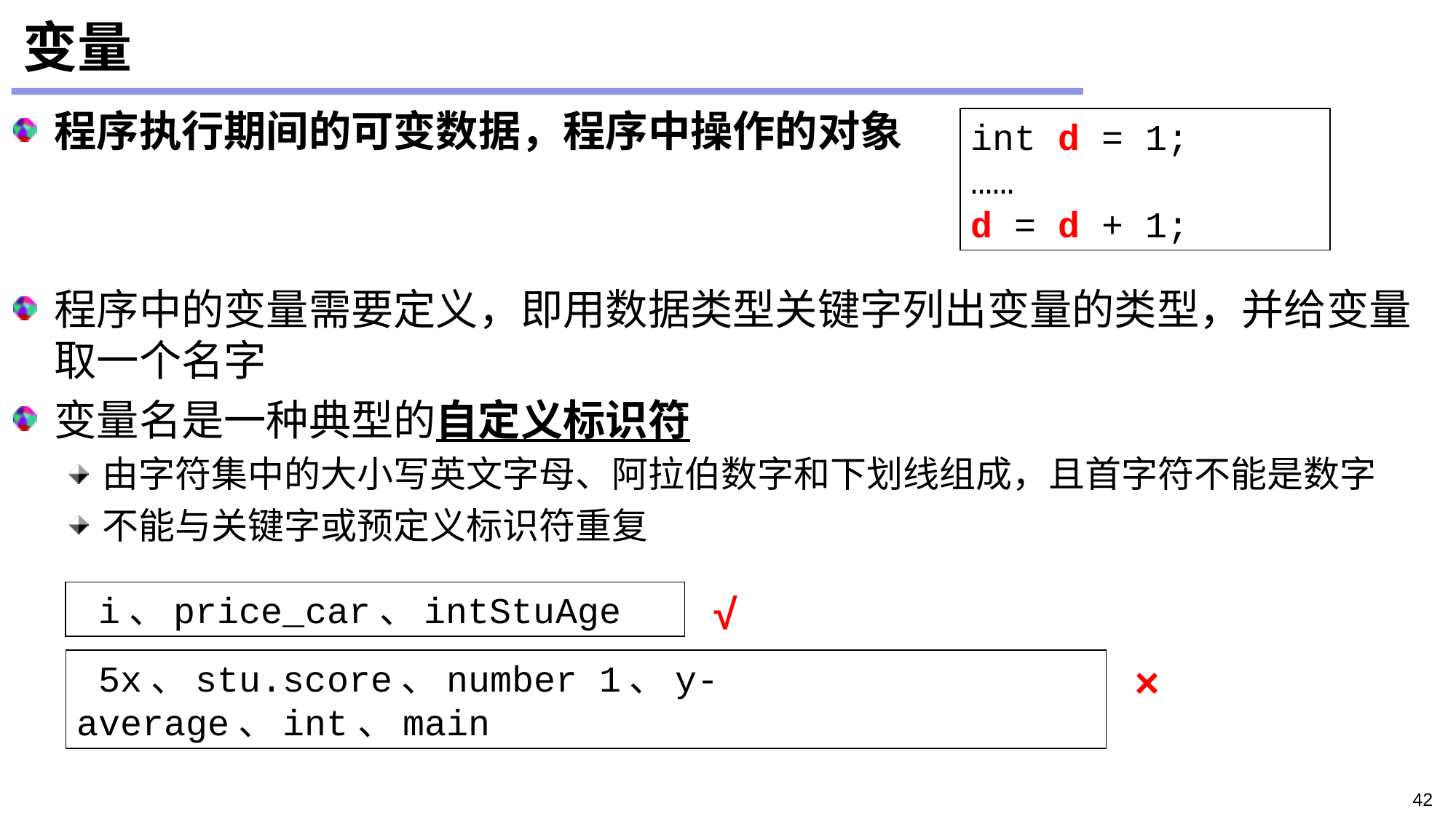

# 变量
程序执行期间的可变数据，程序中操作的对象

程序中的变量需要定义，即用数据类型关键字列出变量的类型，并给变量取一个名字
变量名是一种典型的自定义标识符
由字符集中的大小写英文字母、阿拉伯数字和下划线组成，且首字符不能是数字
不能与关键字或预定义标识符重复

int d = 1;
……
d = d + 1;
√
 i、price_car、intStuAge
 5x、stu.score、number 1、y-average、int、main
×
42